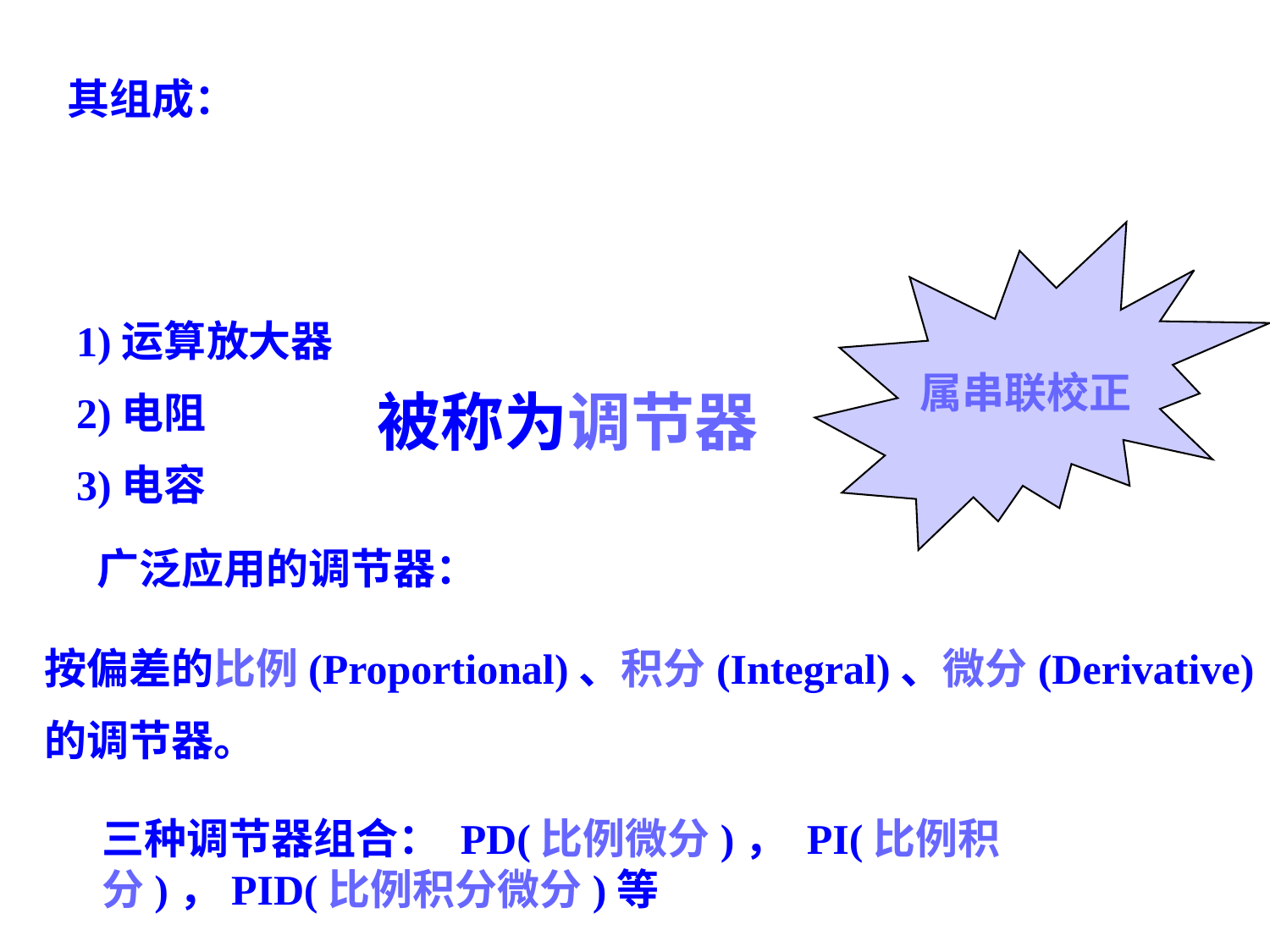

其组成：
属串联校正
1)运算放大器
2)电阻
3)电容
被称为调节器
广泛应用的调节器：
按偏差的比例(Proportional)、积分(Integral)、微分(Derivative)
的调节器。
三种调节器组合： PD(比例微分)， PI(比例积分)，PID(比例积分微分)等